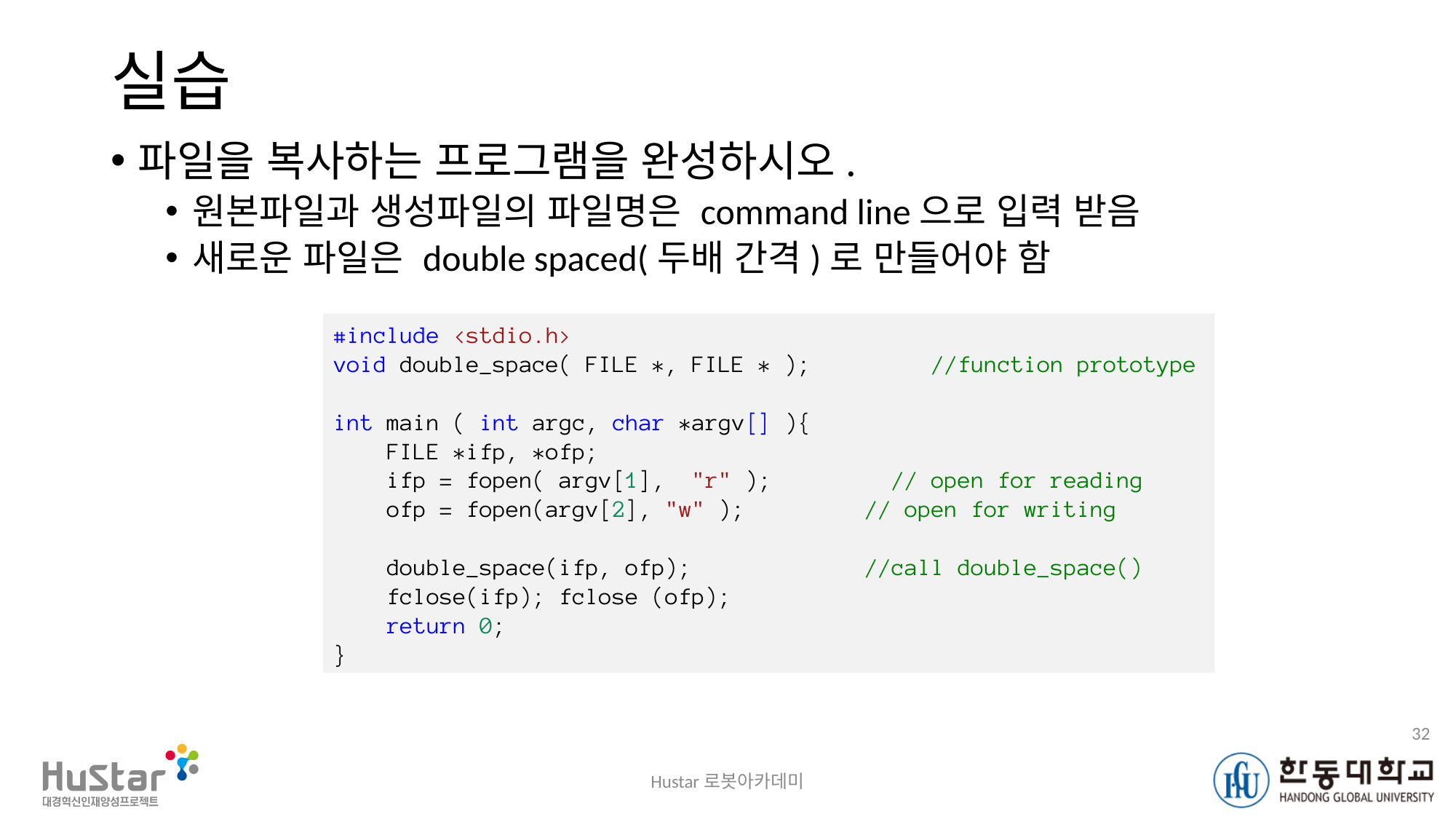

# 실습
파일을 복사하는 프로그램을 완성하시오.
원본파일과 생성파일의 파일명은 command line으로 입력 받음
새로운 파일은 double spaced(두배 간격)로 만들어야 함
#include <stdio.h>
void double_space( FILE *, FILE * );         //function prototype
int main ( int argc, char *argv[] ){
    FILE *ifp, *ofp;
    ifp = fopen( argv[1],  "r" );         // open for reading
    ofp = fopen(argv[2], "w" );         // open for writing

    double_space(ifp, ofp);             //call double_space()
    fclose(ifp); fclose (ofp);
    return 0;
}
32
Hustar로봇아카데미